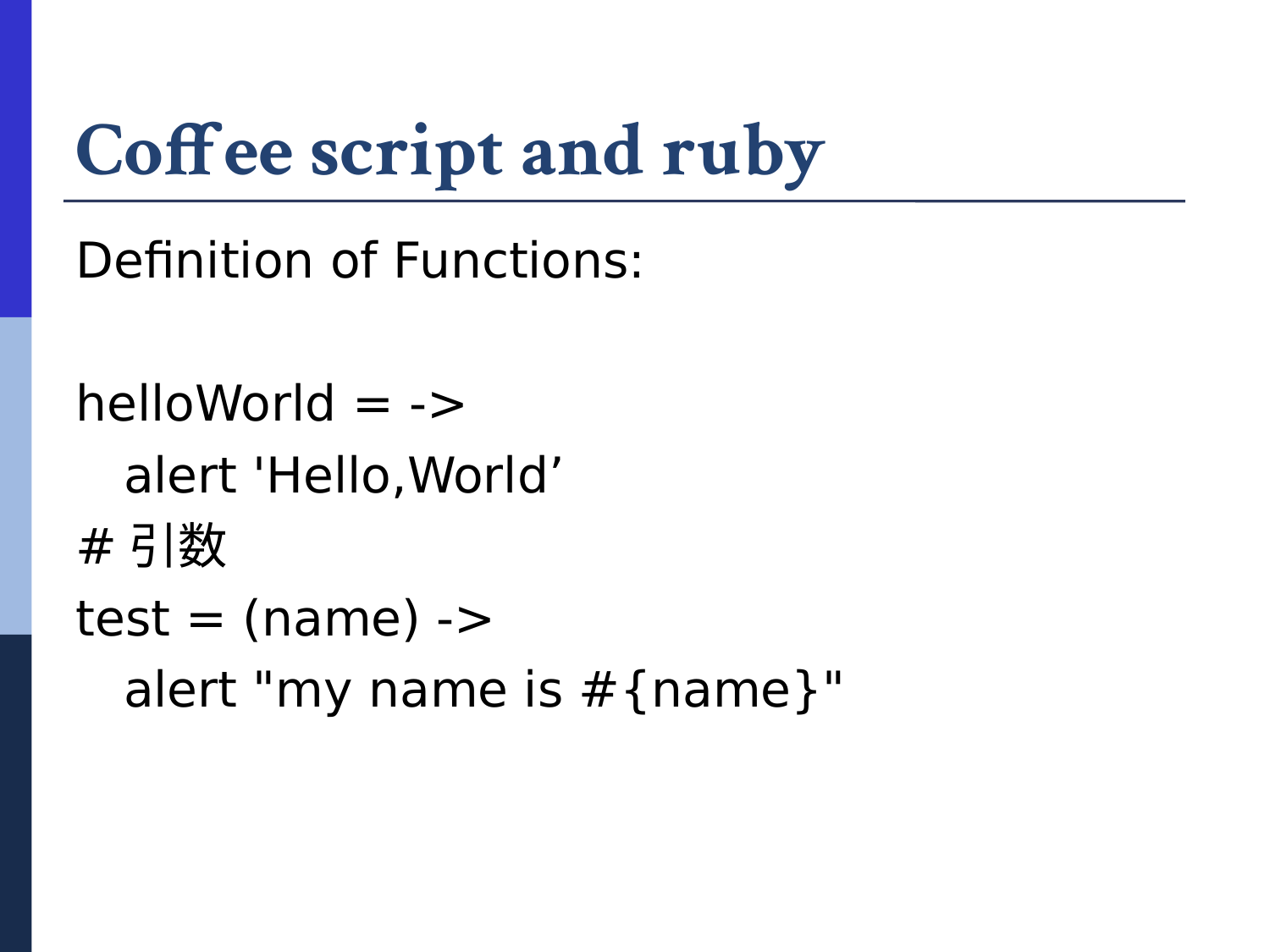

# Coffee script and ruby
Definition of Functions:

helloWorld = ->
	alert 'Hello,World’
#引数
test = (name) ->
	alert "my name is #{name}"